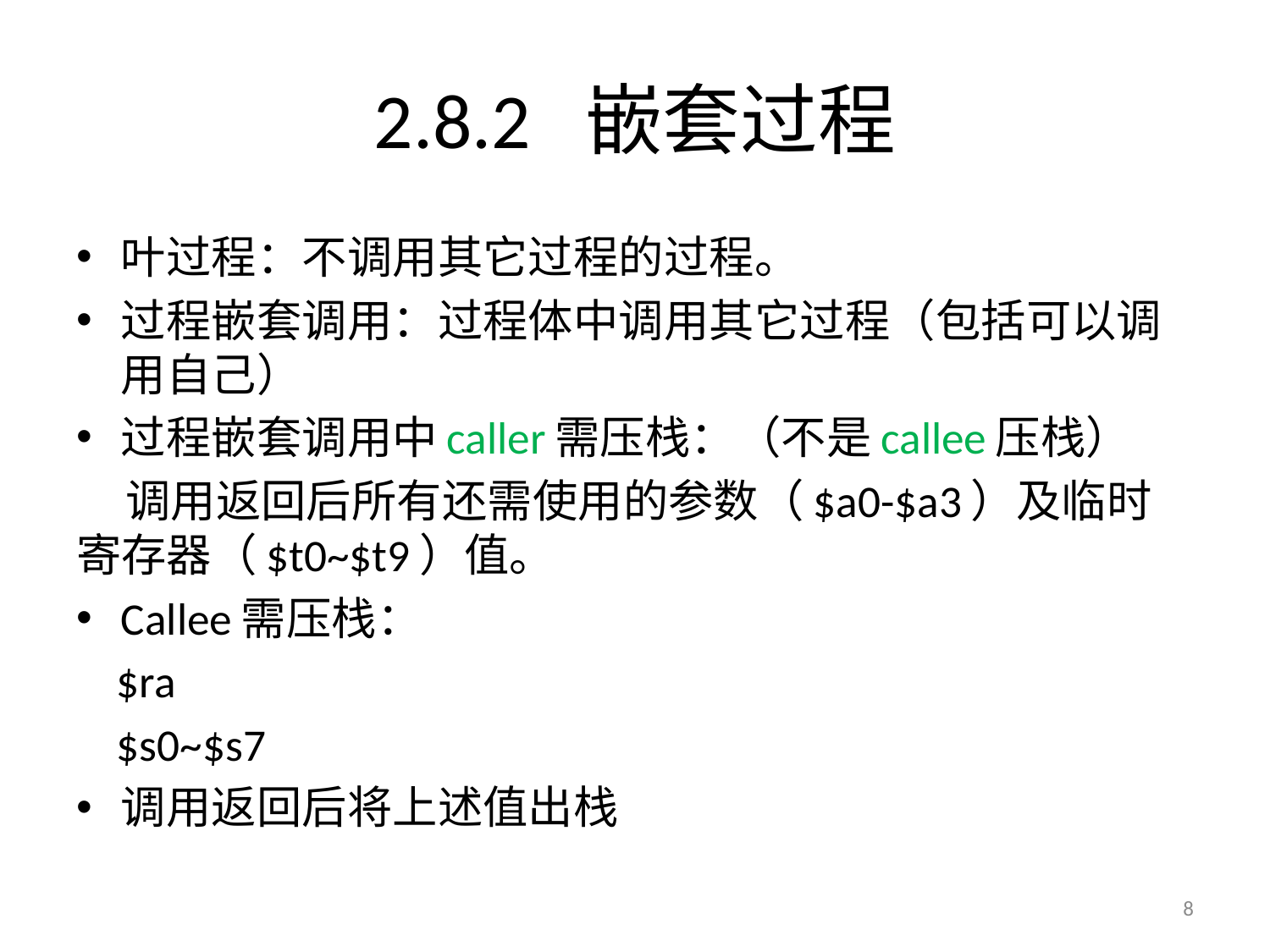

# 2.8.2  嵌套过程
叶过程：不调用其它过程的过程。
过程嵌套调用：过程体中调用其它过程（包括可以调用自己）
过程嵌套调用中caller需压栈：（不是callee压栈）
    调用返回后所有还需使用的参数（$a0-$a3）及临时寄存器（$t0~$t9）值。
Callee需压栈：
    $ra
    $s0~$s7
调用返回后将上述值出栈
8